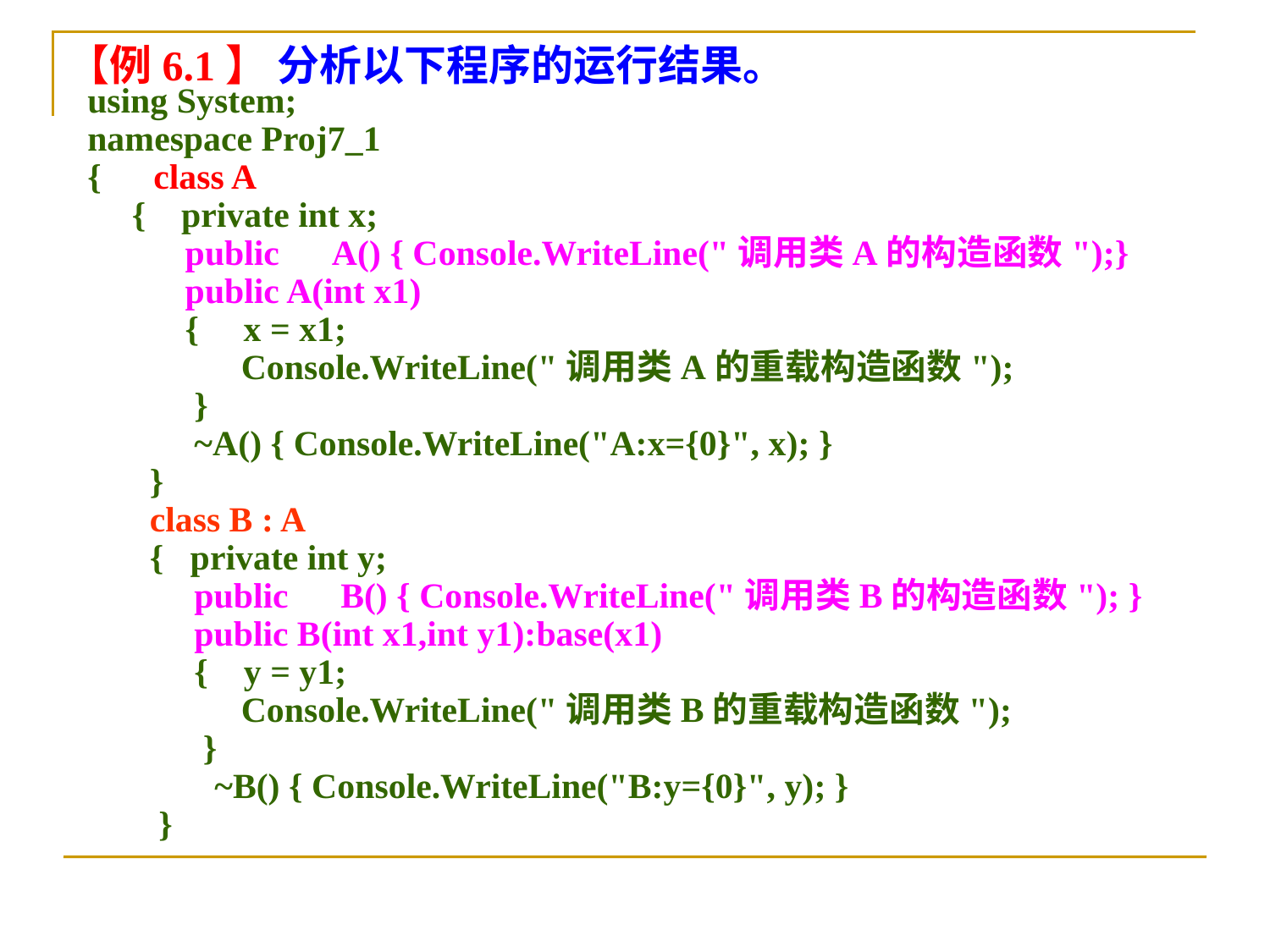

【例6.1】 分析以下程序的运行结果。
using System;
namespace Proj7_1
{　class A
     {    private int x;
           public　A() { Console.WriteLine("调用类A的构造函数");}
           public A(int x1)
           {     x = x1;
	   Console.WriteLine("调用类A的重载构造函数");
            }
            ~A() { Console.WriteLine("A:x={0}", x); }
       }
       class B : A
       {   private int y;
            public　B() { Console.WriteLine("调用类B的构造函数"); }
            public B(int x1,int y1):base(x1)
            {    y = y1;
	   Console.WriteLine("调用类B的重载构造函数");
             }
        	~B() { Console.WriteLine("B:y={0}", y); }
        }